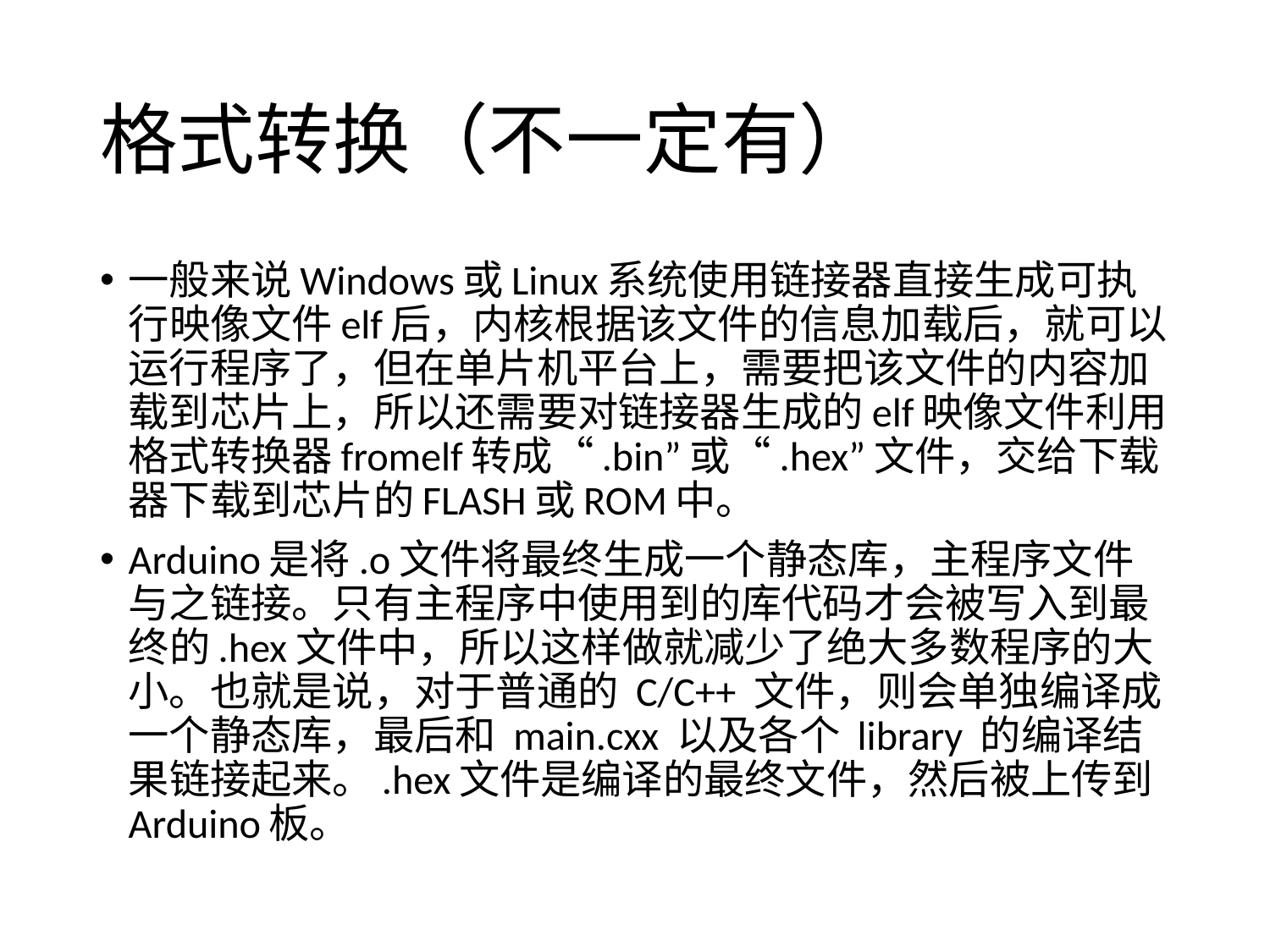

# 格式转换（不一定有）
一般来说Windows或Linux系统使用链接器直接生成可执行映像文件elf后，内核根据该文件的信息加载后，就可以运行程序了，但在单片机平台上，需要把该文件的内容加载到芯片上，所以还需要对链接器生成的elf映像文件利用格式转换器fromelf转成“.bin”或“.hex”文件，交给下载器下载到芯片的FLASH或ROM中。
Arduino是将.o文件将最终生成一个静态库，主程序文件与之链接。只有主程序中使用到的库代码才会被写入到最终的.hex文件中，所以这样做就减少了绝大多数程序的大小。也就是说，对于普通的 C/C++ 文件，则会单独编译成一个静态库，最后和 main.cxx 以及各个 library 的编译结果链接起来。.hex文件是编译的最终文件，然后被上传到Arduino板。